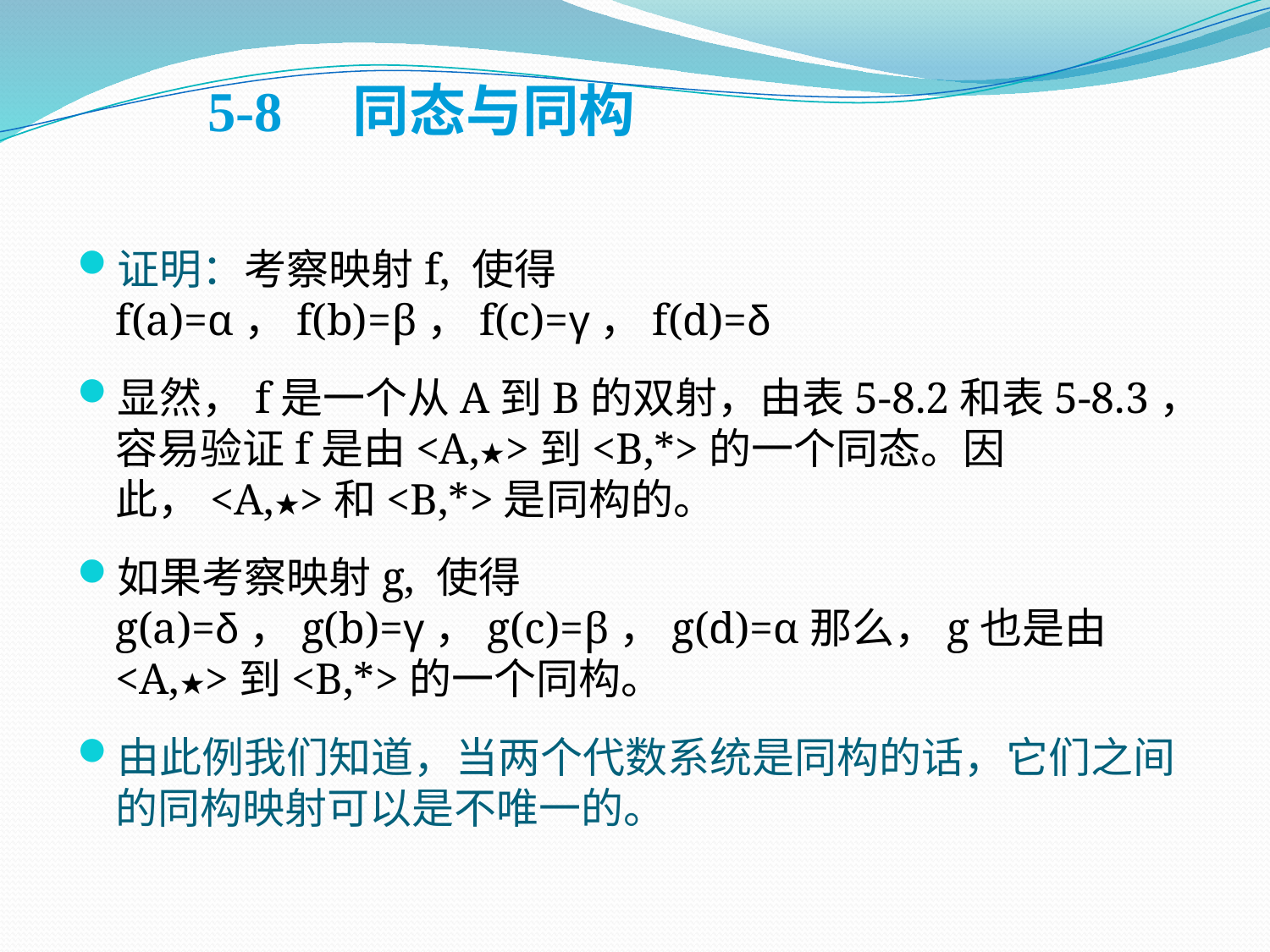

5-8　同态与同构
#
证明：考察映射f, 使得f(a)=α，f(b)=β，f(c)=γ，f(d)=δ
显然，f是一个从A到B的双射，由表5-8.2和表5-8.3，容易验证f是由<A,★>到<B,*>的一个同态。因此，<A,★>和<B,*>是同构的。
如果考察映射g, 使得g(a)=δ，g(b)=γ，g(c)=β，g(d)=α那么，g也是由<A,★>到<B,*>的一个同构。
由此例我们知道，当两个代数系统是同构的话，它们之间的同构映射可以是不唯一的。